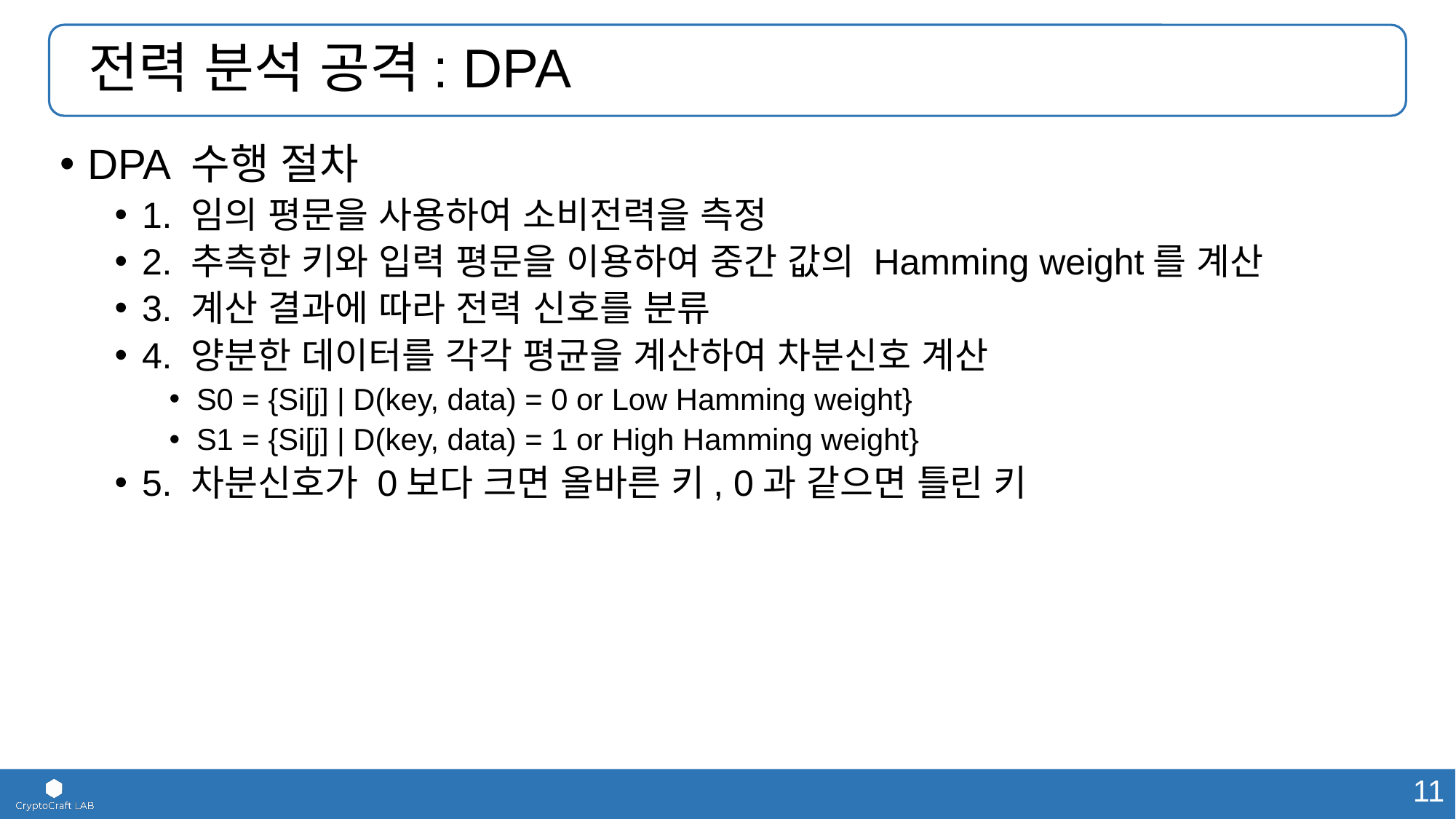

# 전력 분석 공격: DPA
DPA 수행 절차
1. 임의 평문을 사용하여 소비전력을 측정
2. 추측한 키와 입력 평문을 이용하여 중간 값의 Hamming weight를 계산
3. 계산 결과에 따라 전력 신호를 분류
4. 양분한 데이터를 각각 평균을 계산하여 차분신호 계산
S0 = {Si[j] | D(key, data) = 0 or Low Hamming weight}
S1 = {Si[j] | D(key, data) = 1 or High Hamming weight}
5. 차분신호가 0보다 크면 올바른 키, 0과 같으면 틀린 키